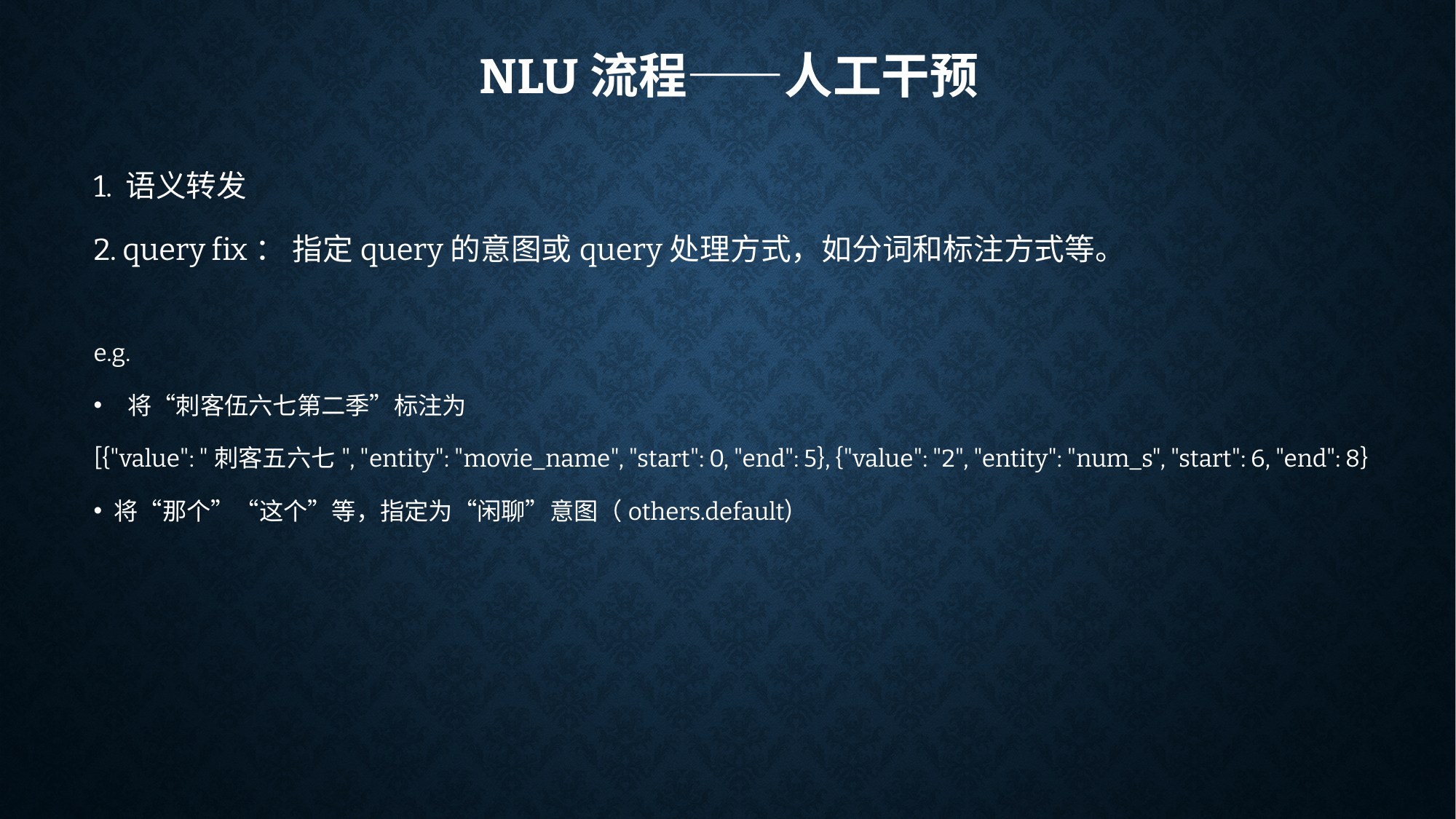

NLU流程——人工干预
1. 语义转发
2. query fix： 指定query的意图或query处理方式，如分词和标注方式等。

e.g.
将“刺客伍六七第二季”标注为
[{"value": "刺客五六七", "entity": "movie_name", "start": 0, "end": 5}, {"value": "2", "entity": "num_s", "start": 6, "end": 8}
将“那个”“这个”等，指定为“闲聊”意图（others.default)